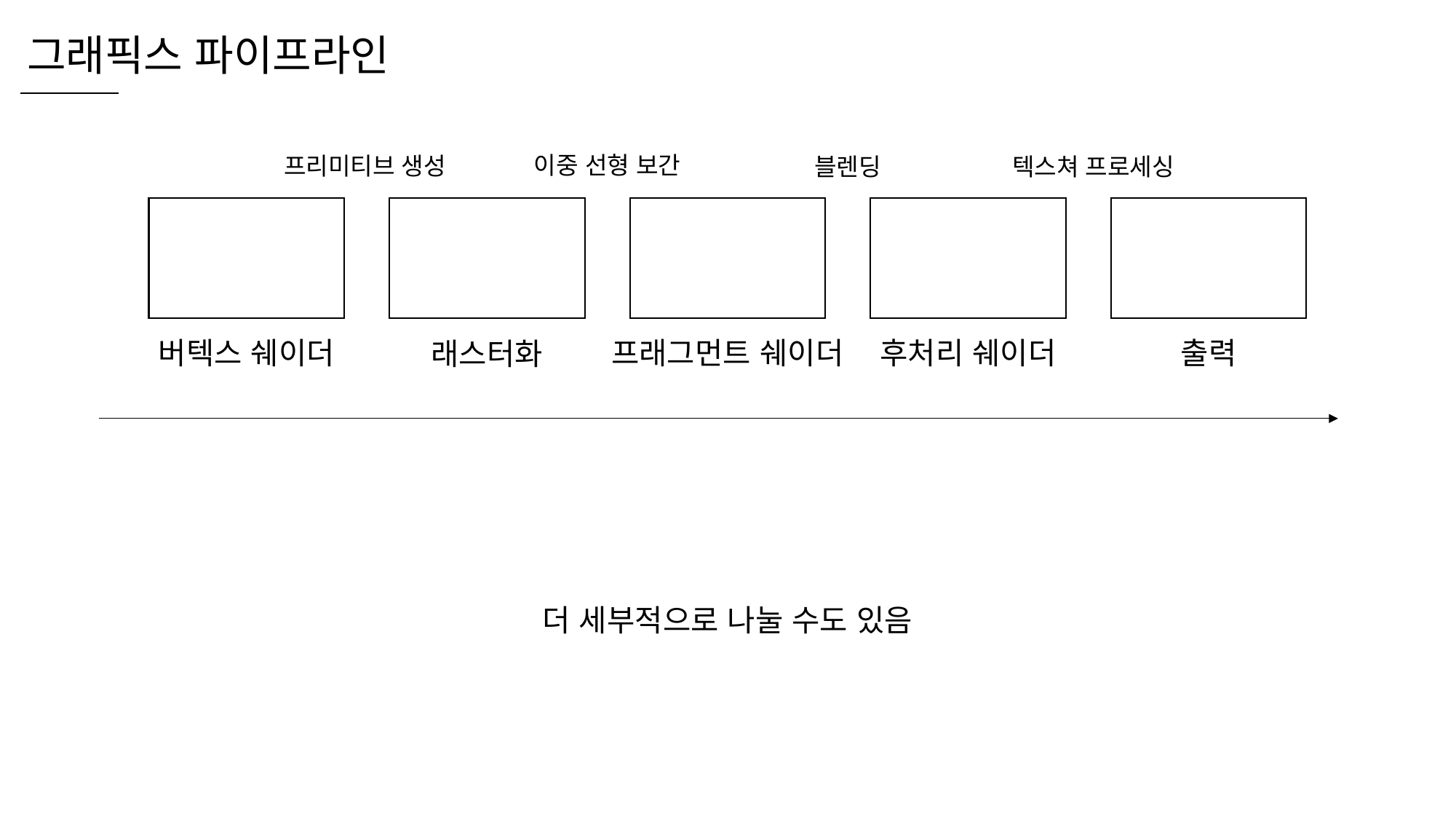

그래픽스 파이프라인
이중 선형 보간
프리미티브 생성
블렌딩
텍스쳐 프로세싱

버텍스 쉐이더
프래그먼트 쉐이더
후처리 쉐이더
출력
래스터화
더 세부적으로 나눌 수도 있음